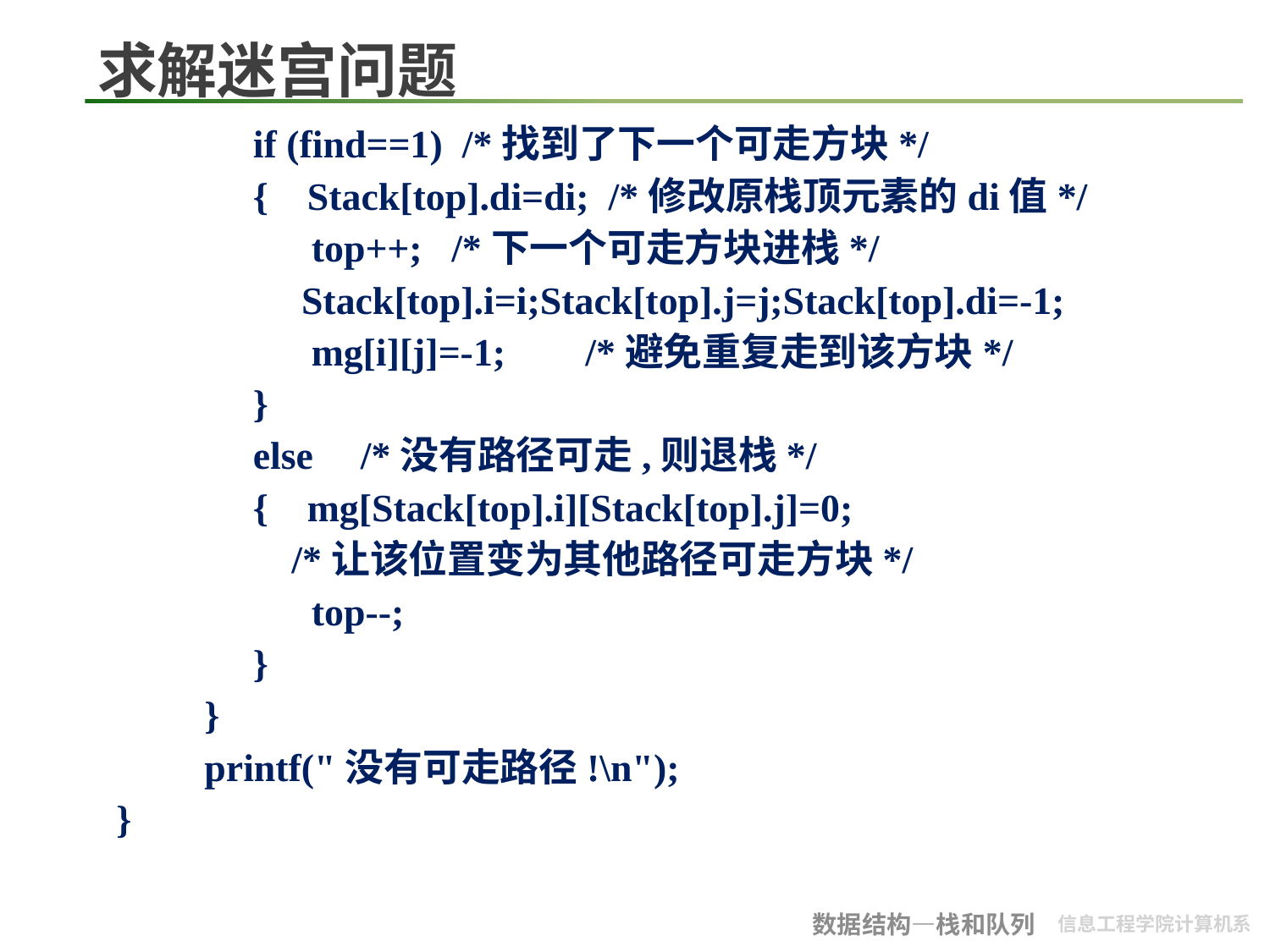

# 求解迷宫问题
	     if (find==1)  /*找到了下一个可走方块*/
	     {    Stack[top].di=di;  /*修改原栈顶元素的di值*/
	           top++;   /*下一个可走方块进栈*/
                       Stack[top].i=i;Stack[top].j=j;Stack[top].di=-1;
	           mg[i][j]=-1;	/*避免重复走到该方块*/
	     }
	     else	   /*没有路径可走,则退栈*/
	     {    mg[Stack[top].i][Stack[top].j]=0;
                      /*让该位置变为其他路径可走方块*/
	           top--;
	     }
	}
	printf("没有可走路径!\n");
    }